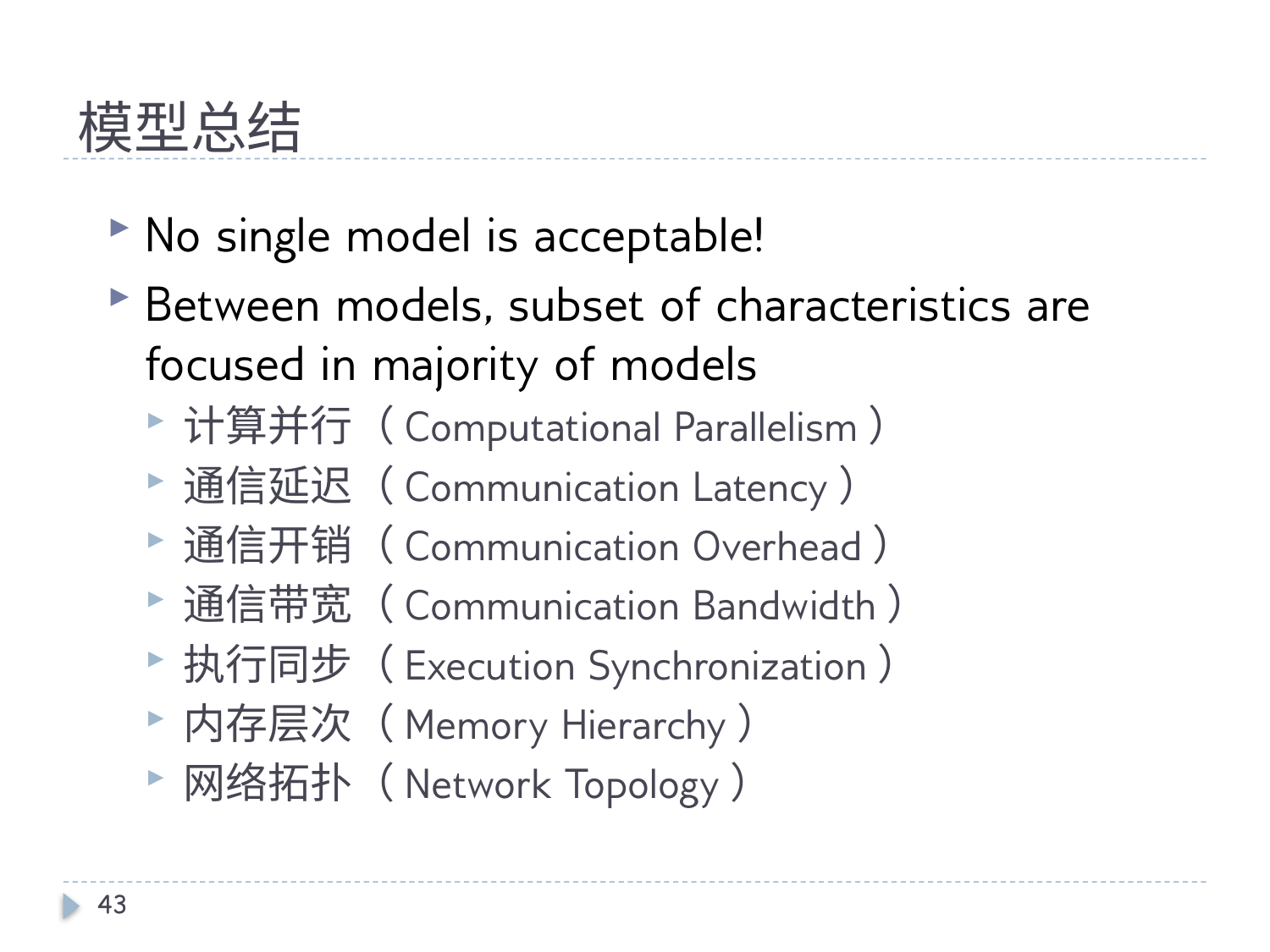

# 模型总结
No single model is acceptable!
Between models, subset of characteristics are focused in majority of models
计算并行（Computational Parallelism）
通信延迟（Communication Latency）
通信开销（Communication Overhead）
通信带宽（Communication Bandwidth）
执行同步（Execution Synchronization）
内存层次（Memory Hierarchy）
网络拓扑（Network Topology）
43